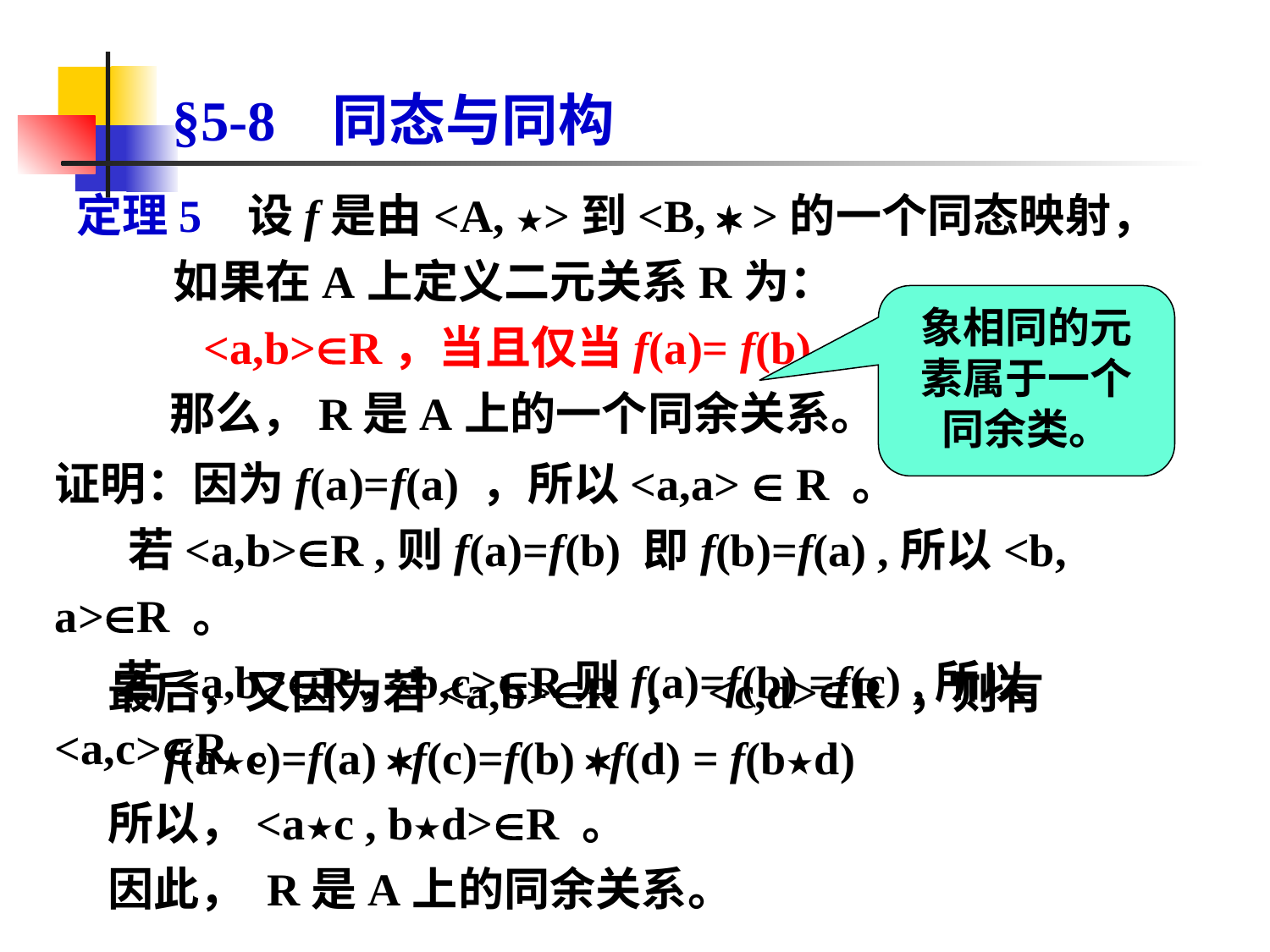

# §5-8   同态与同构
 定理5   设f是由<A, ★>到<B, ∗ >的一个同态映射，如果在A上定义二元关系R为：
             <a,b>∈R，当且仅当f(a)= f(b)，
          那么，R是A上的一个同余关系。
象相同的元素属于一个同余类。
证明：因为f(a)=f(a) ，所以<a,a> ∈ R 。
      若<a,b>∈R ,则f(a)=f(b) 即f(b)=f(a) ,所以<b, a>∈R 。
     若<a,b>∈R , <b,c>∈R则f(a)=f(b) =f(c) ,所以<a,c>∈R 。
最后，又因为若<a,b>∈R ， <c,d>∈R ，则有
     f(a★c)=f(a) ∗f(c)=f(b) ∗f(d) = f(b★d)
所以，<a★c , b★d>∈R 。
因此， R是A上的同余关系。
29